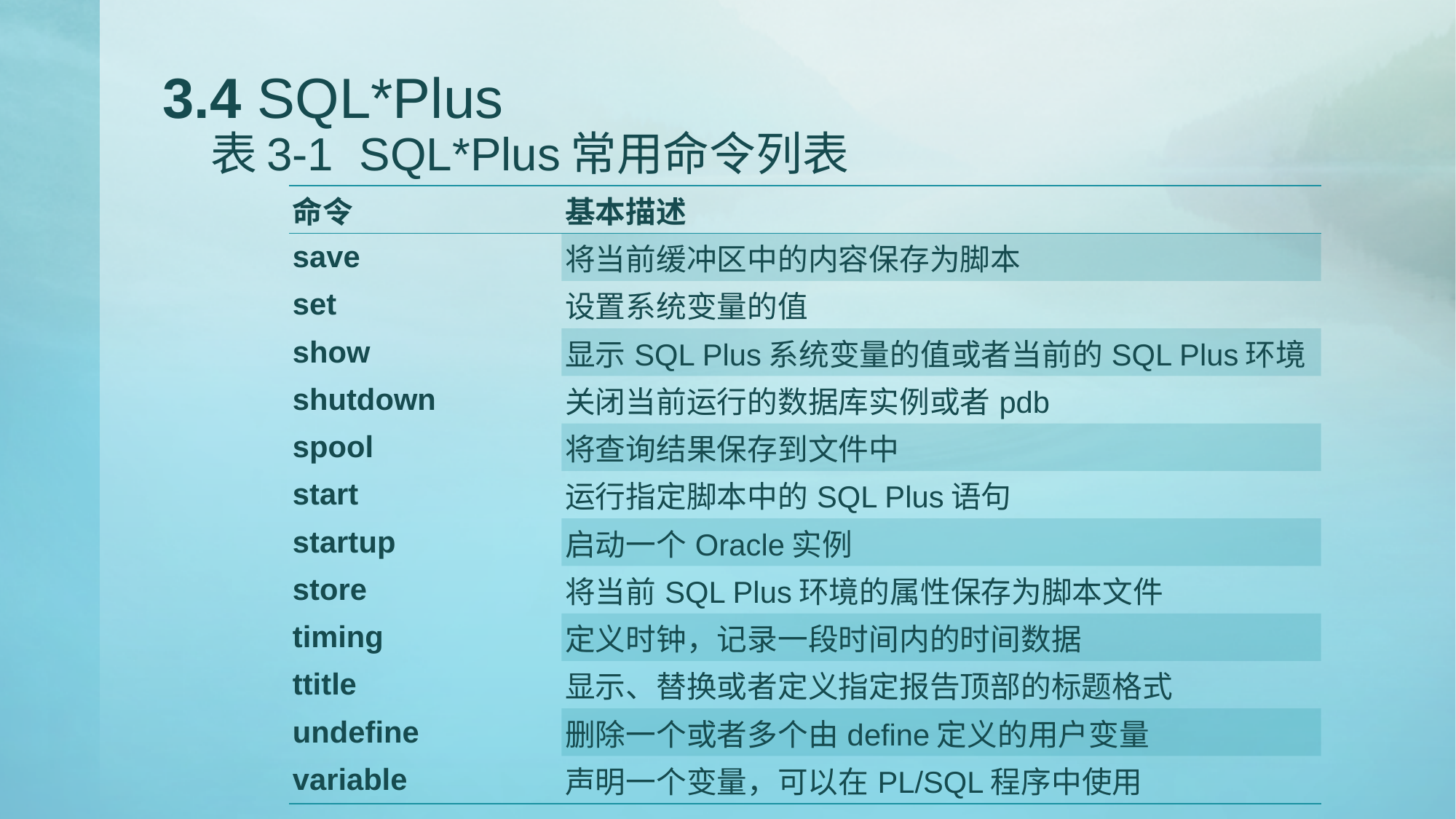

# 3.4 SQL*Plus 表3-1  SQL*Plus常用命令列表
| 命令 | 基本描述 |
| --- | --- |
| save | 将当前缓冲区中的内容保存为脚本 |
| set | 设置系统变量的值 |
| show | 显示SQL Plus系统变量的值或者当前的SQL Plus环境 |
| shutdown | 关闭当前运行的数据库实例或者pdb |
| spool | 将查询结果保存到文件中 |
| start | 运行指定脚本中的SQL Plus语句 |
| startup | 启动一个Oracle实例 |
| store | 将当前SQL Plus环境的属性保存为脚本文件 |
| timing | 定义时钟，记录一段时间内的时间数据 |
| ttitle | 显示、替换或者定义指定报告顶部的标题格式 |
| undefine | 删除一个或者多个由define定义的用户变量 |
| variable | 声明一个变量，可以在PL/SQL程序中使用 |